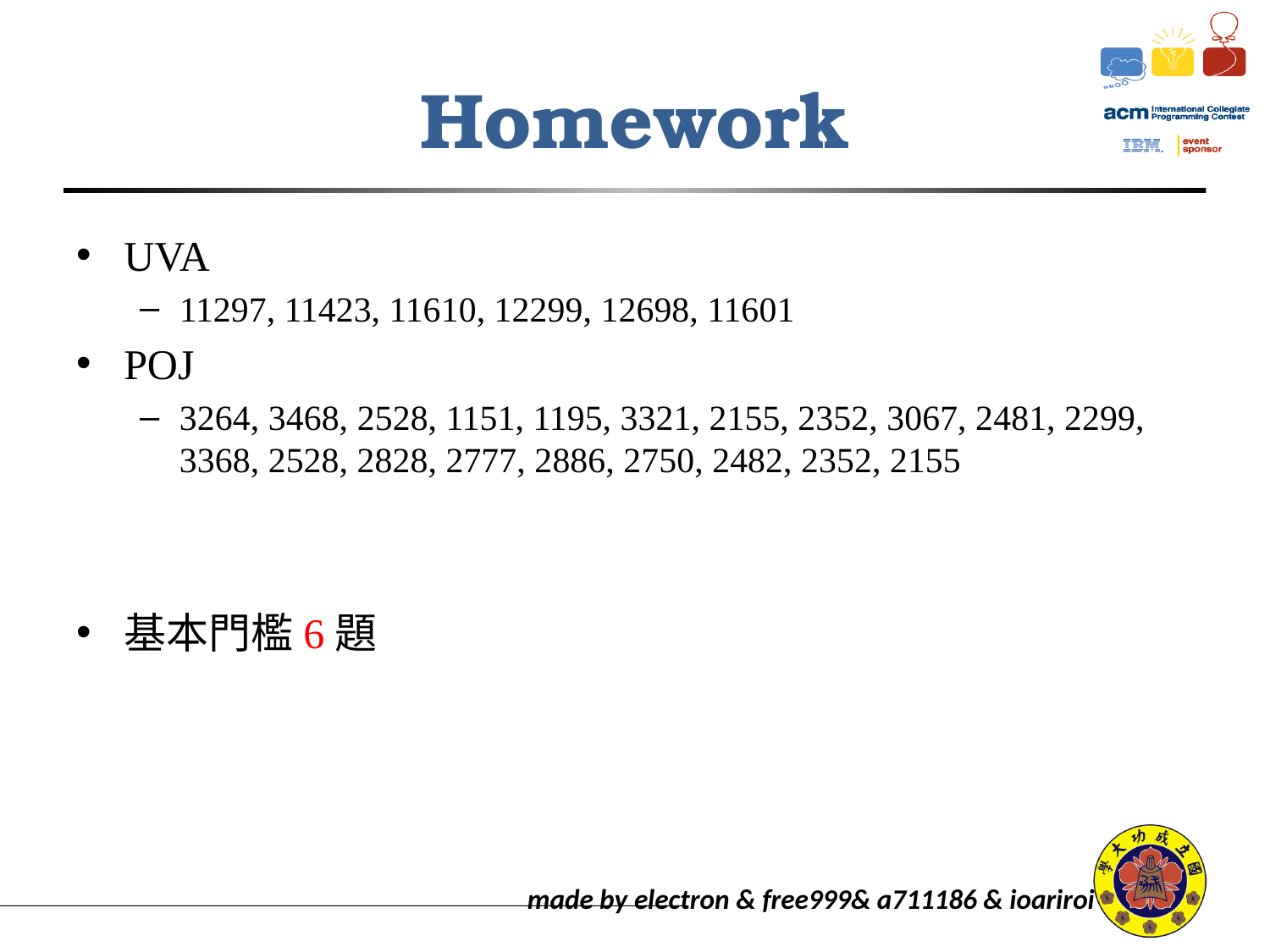

# Homework
UVA
11297, 11423, 11610, 12299, 12698, 11601
POJ
3264, 3468, 2528, 1151, 1195, 3321, 2155, 2352, 3067, 2481, 2299, 3368, 2528, 2828, 2777, 2886, 2750, 2482, 2352, 2155

基本門檻6題